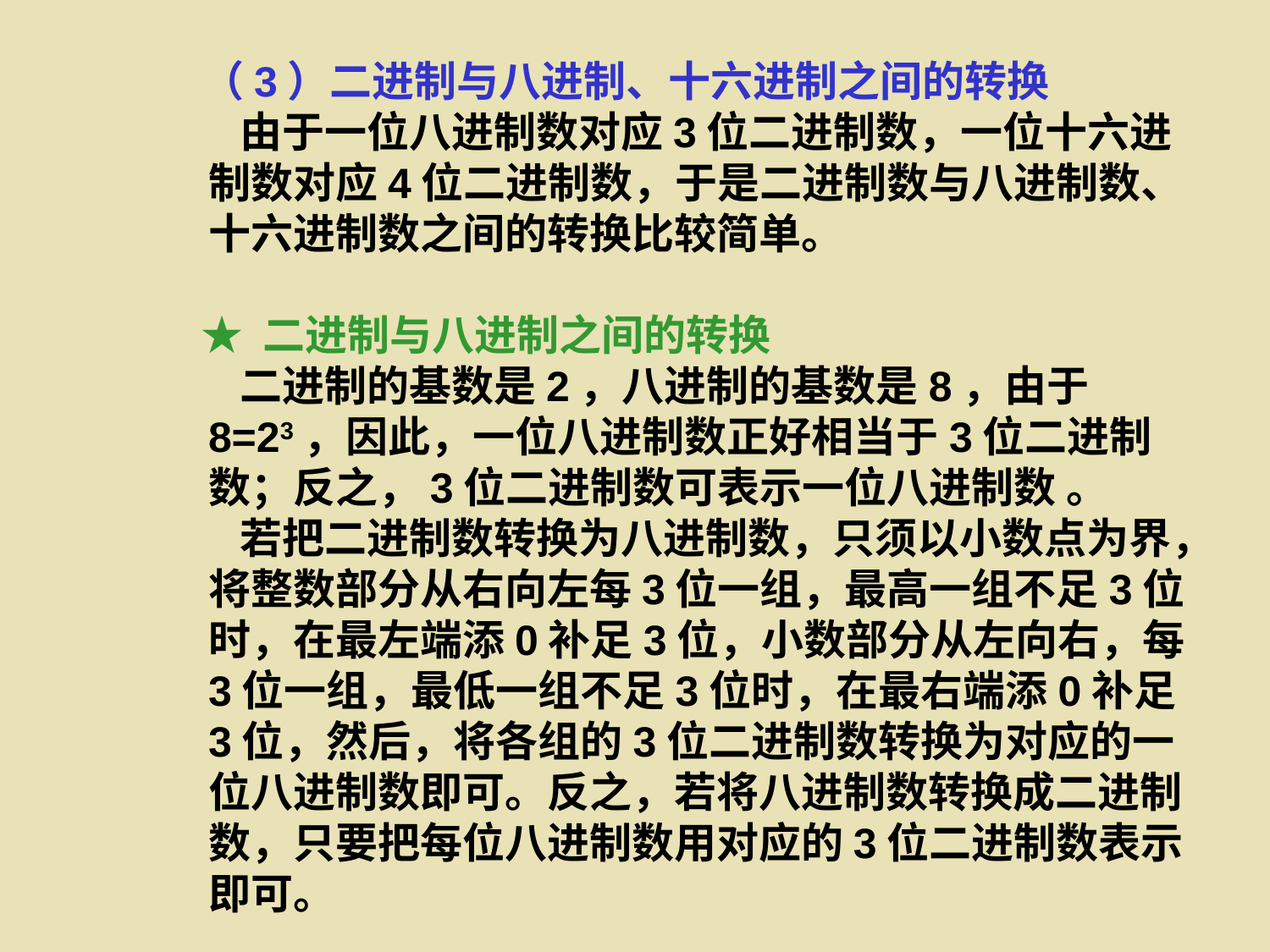

（3）二进制与八进制、十六进制之间的转换
     由于一位八进制数对应3位二进制数，一位十六进制数对应4位二进制数，于是二进制数与八进制数、十六进制数之间的转换比较简单。

  ★ 二进制与八进制之间的转换
     二进制的基数是2，八进制的基数是8，由于8=23，因此，一位八进制数正好相当于3位二进制数；反之，3位二进制数可表示一位八进制数 。
     若把二进制数转换为八进制数，只须以小数点为界，将整数部分从右向左每3位一组，最高一组不足3位时，在最左端添0补足3位，小数部分从左向右，每3位一组，最低一组不足3位时，在最右端添0补足3位，然后，将各组的3位二进制数转换为对应的一位八进制数即可。反之，若将八进制数转换成二进制数，只要把每位八进制数用对应的3位二进制数表示即可。